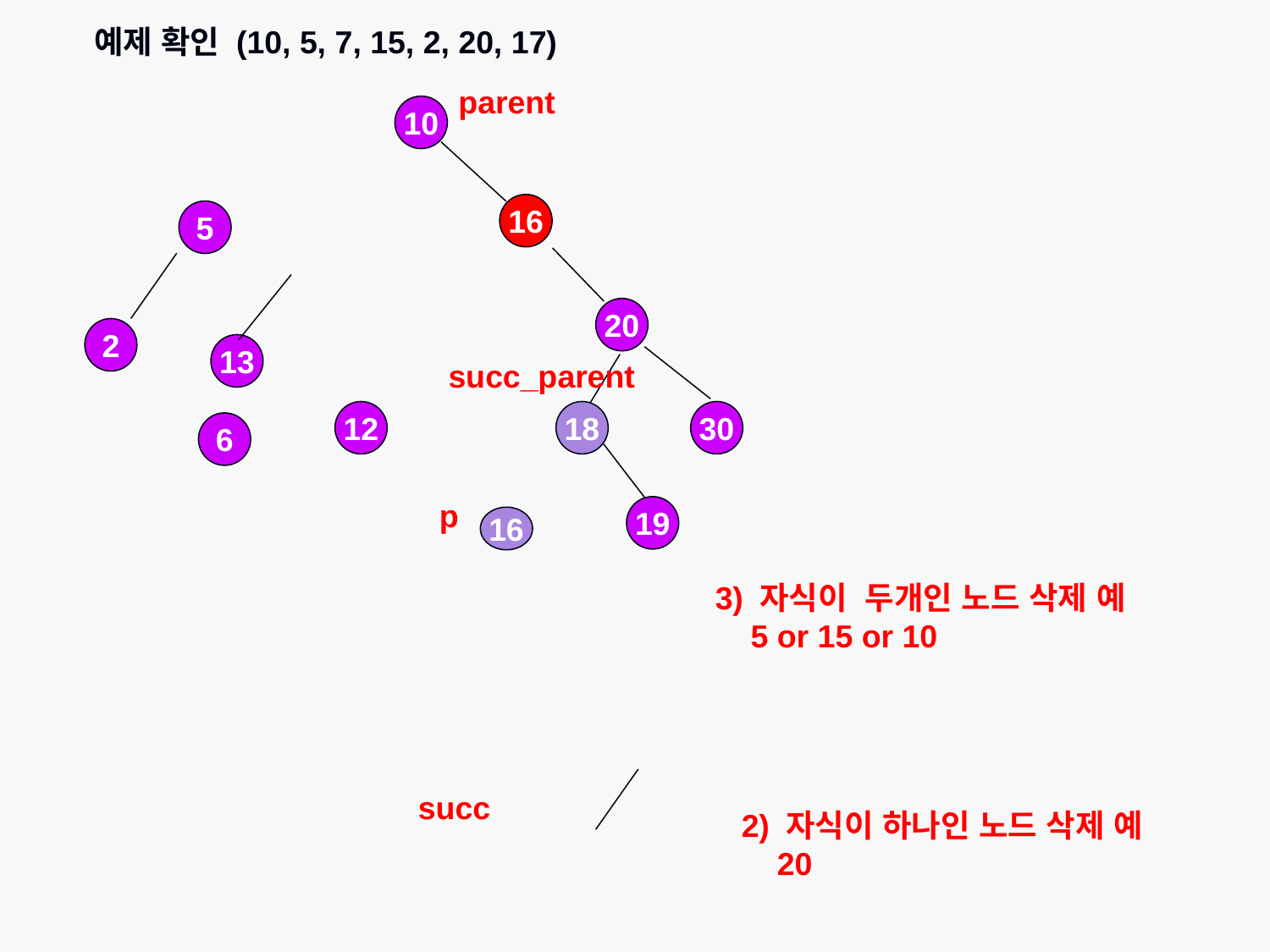

예제 확인 (10, 5, 7, 15, 2, 20, 17)
parent
10

16
5

20
2
13

succ_parent

30
12
18
6

p
19
16
3) 자식이  두개인 노드 삭제 예
    5 or 15 or 10

succ
2) 자식이 하나인 노드 삭제 예
    20